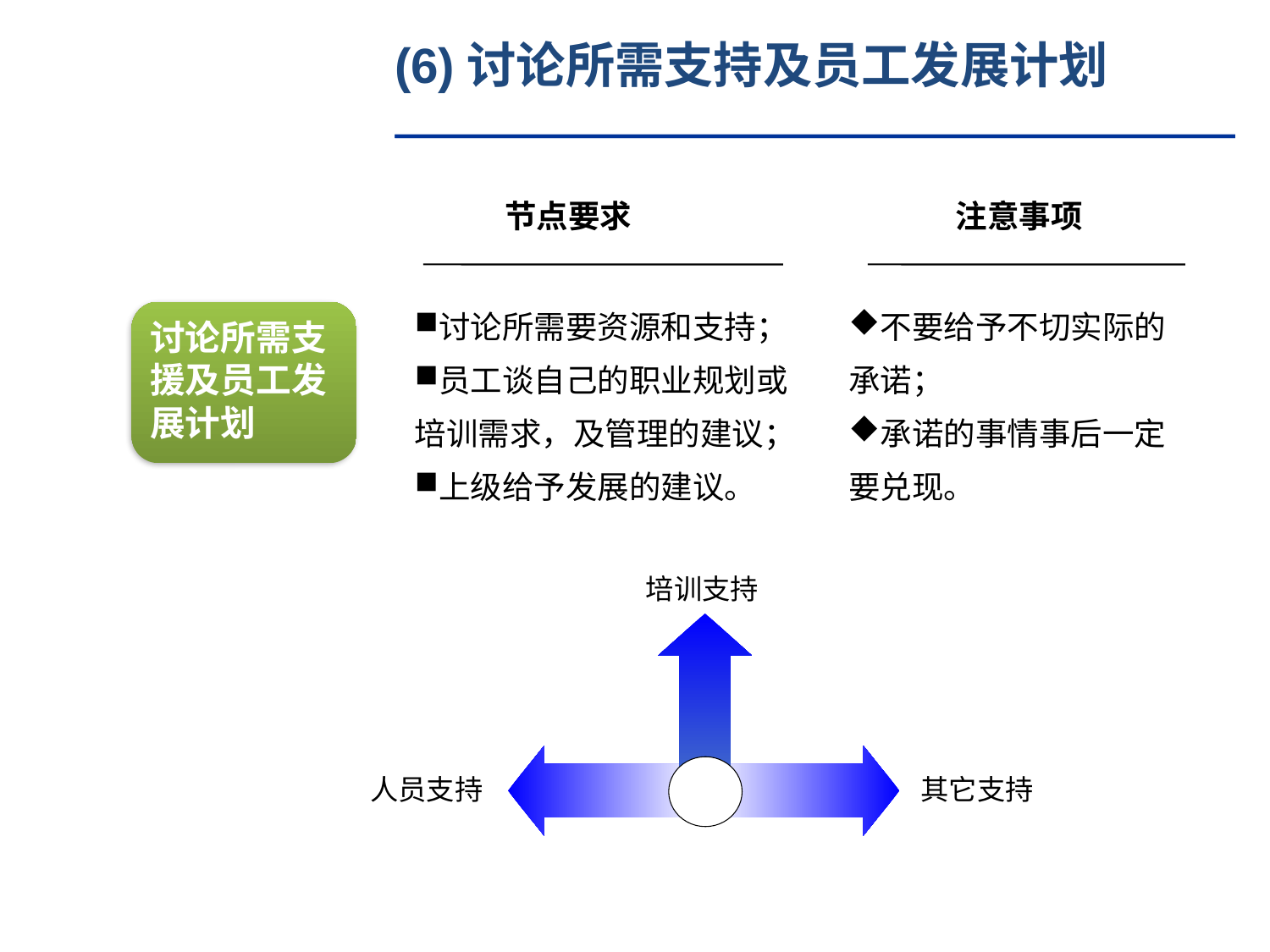

(6)讨论所需支持及员工发展计划

节点要求
注意事项

讨论所需要资源和支持；
员工谈自己的职业规划或培训需求，及管理的建议；
上级给予发展的建议。
不要给予不切实际的承诺；
承诺的事情事后一定要兑现。

讨论所需支
援及员工发
展计划
培训支持

人员支持
其它支持